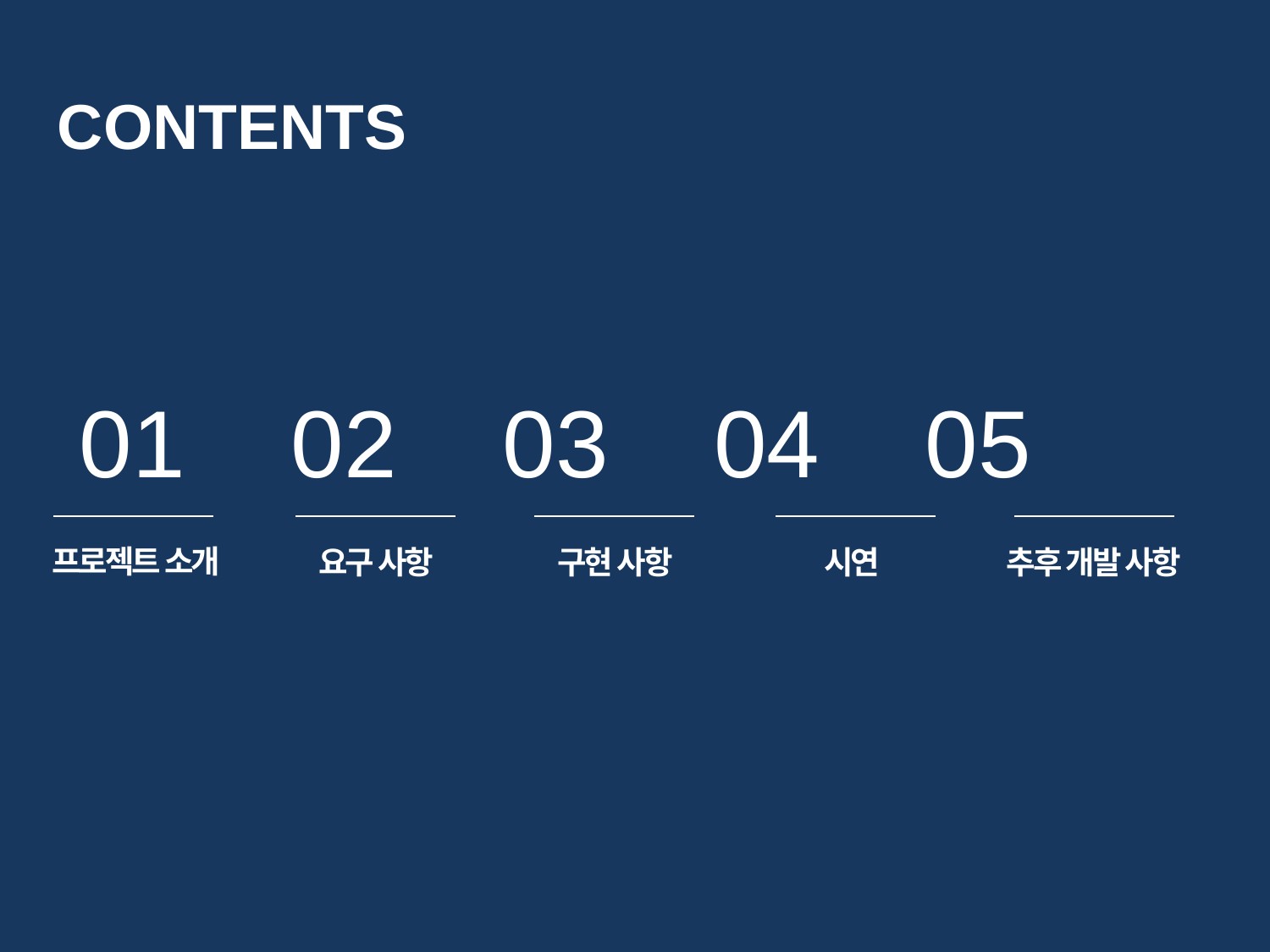

CONTENTS
01    02    03    04    05
프로젝트 소개
요구 사항
구현 사항
시연
추후 개발 사항